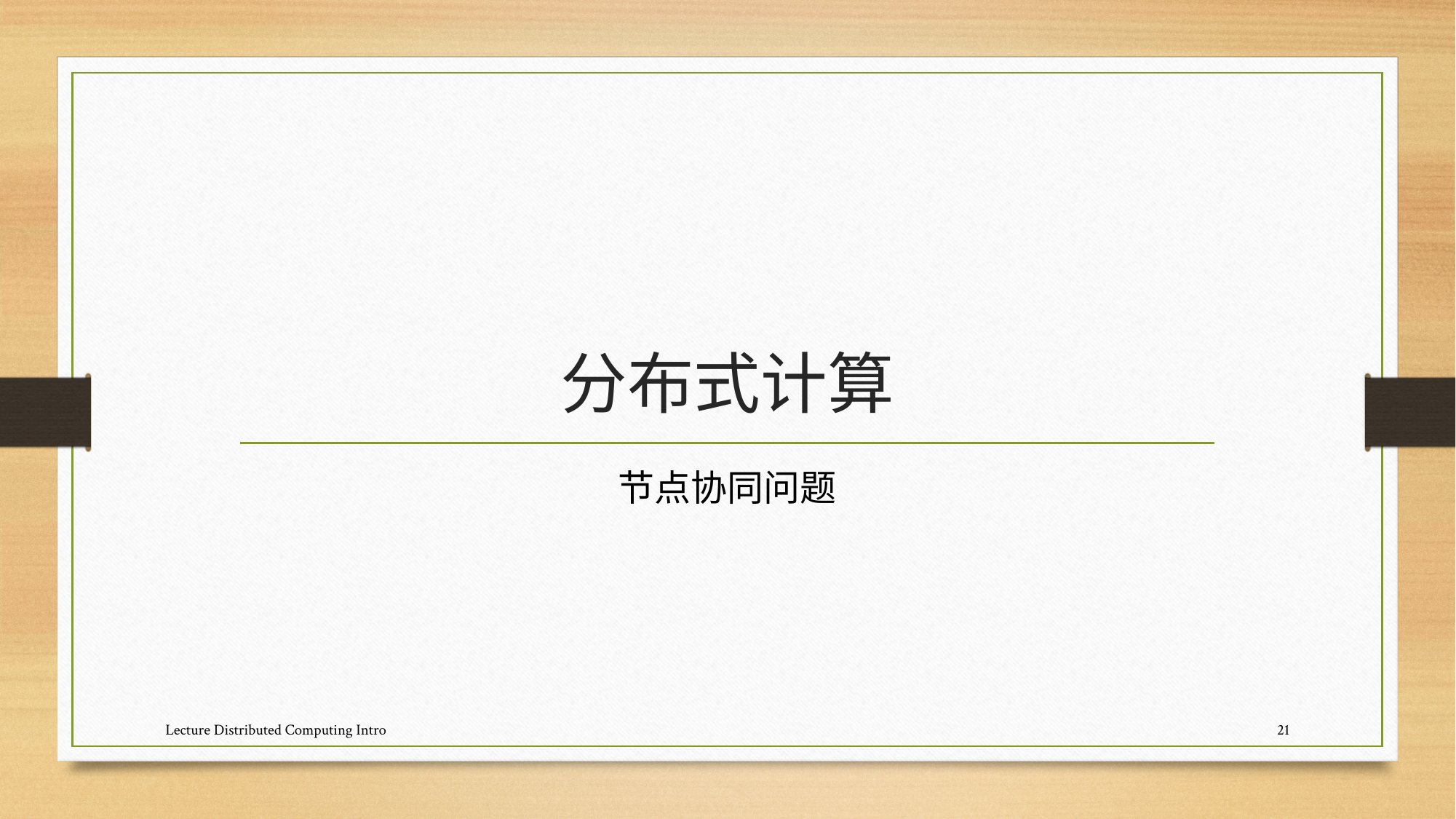

# 分布式计算
节点协同问题

Lecture Distributed Computing Intro
21